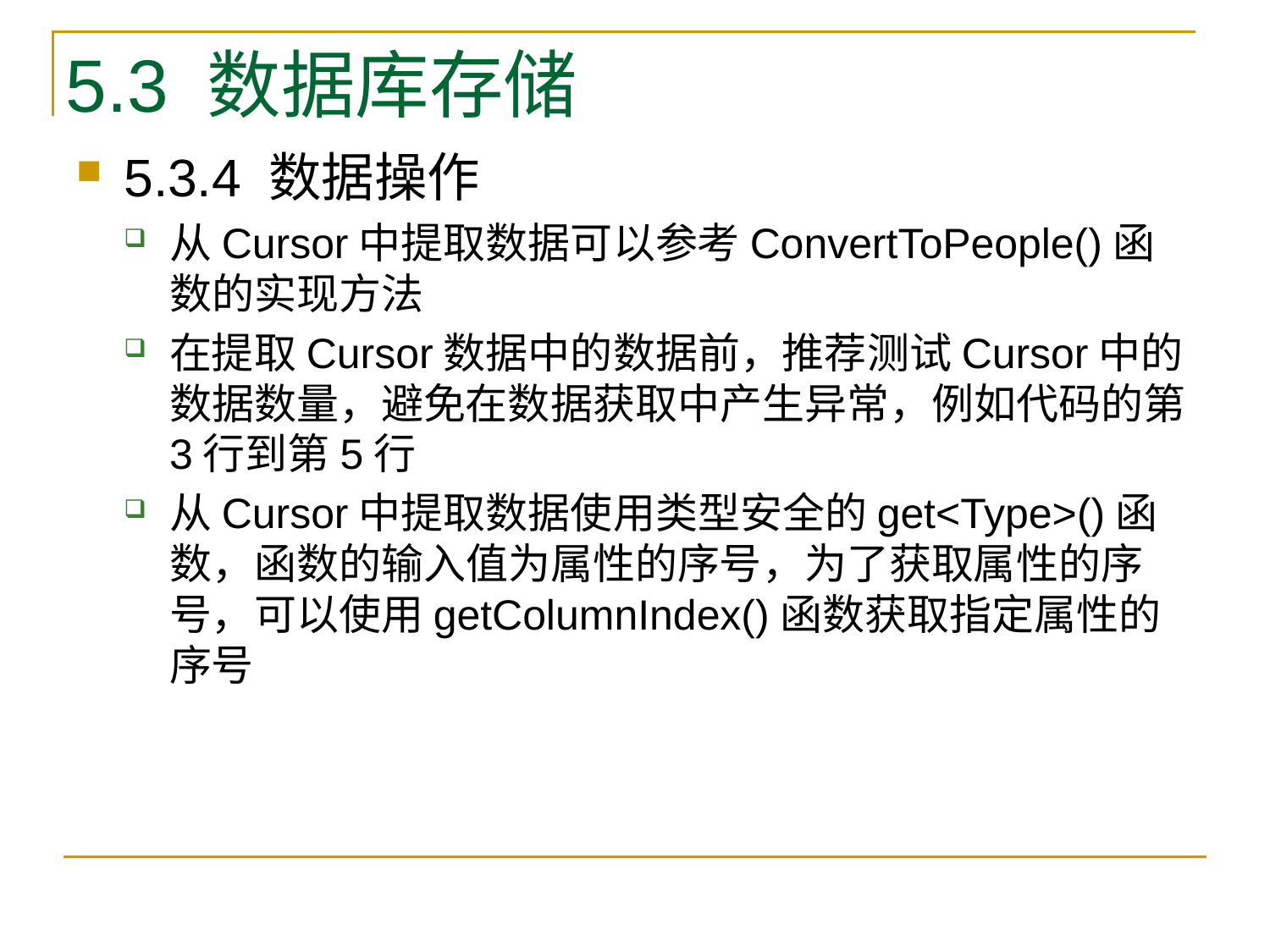

# 5.3 数据库存储
5.3.4 数据操作
从Cursor中提取数据可以参考ConvertToPeople()函数的实现方法
在提取Cursor数据中的数据前，推荐测试Cursor中的数据数量，避免在数据获取中产生异常，例如代码的第3行到第5行
从Cursor中提取数据使用类型安全的get<Type>()函数，函数的输入值为属性的序号，为了获取属性的序号，可以使用getColumnIndex()函数获取指定属性的序号